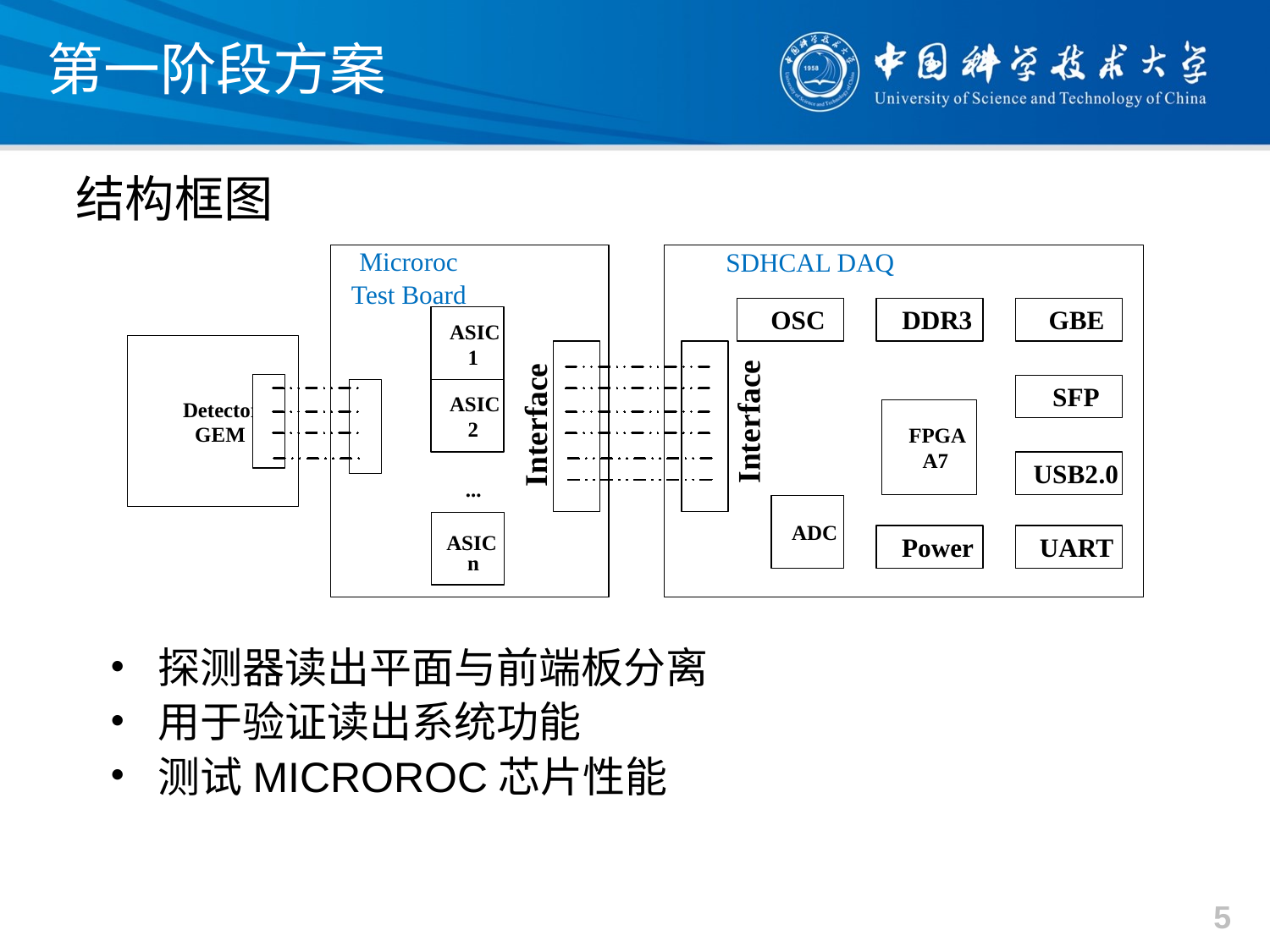

# 第一阶段方案
结构框图

Microroc

SDHCAL DAQ
Test Board

OSC
DDR
3
GBE

ASIC

1

SFP

ASIC
Detector

Interface
Interface

2
GEM
FPGA

A
7

USB
2
.
0

...

ADC

ASIC
Power
UART
n

探测器读出平面与前端板分离
用于验证读出系统功能
测试MICROROC芯片性能

5